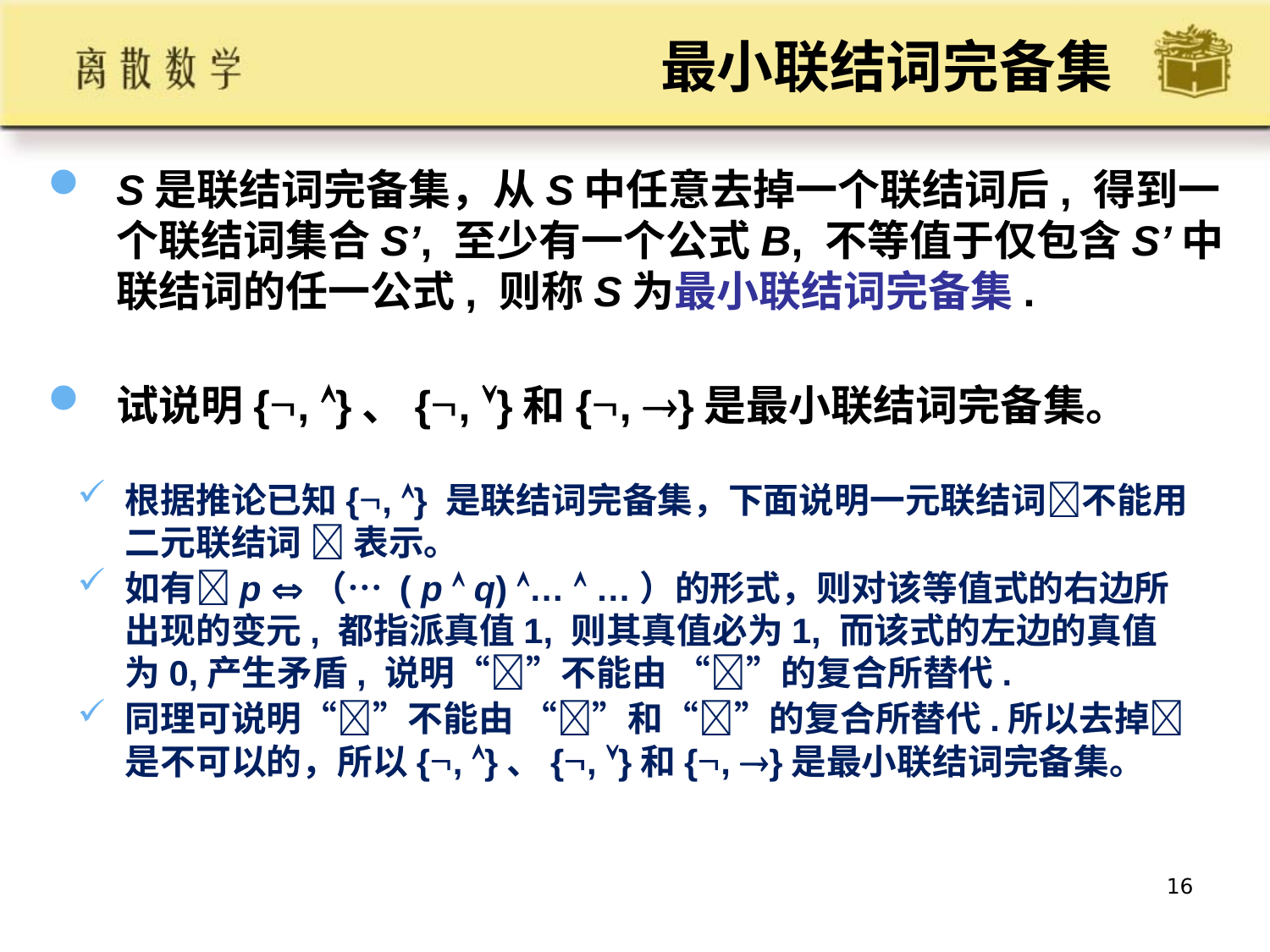

# 最小联结词完备集
S是联结词完备集，从S中任意去掉一个联结词后, 得到一个联结词集合S’, 至少有一个公式B, 不等值于仅包含S’中联结词的任一公式, 则称S为最小联结词完备集.

试说明{¬, ∧}、{¬, ∨}和{¬, →}是最小联结词完备集。

根据推论已知{¬, ∧} 是联结词完备集，下面说明一元联结词¬不能用二元联结词 ∧ 表示。
如有¬p ⇔（… ( p ∧ q) ∧… ∧ …）的形式，则对该等值式的右边所出现的变元, 都指派真值1, 则其真值必为1, 而该式的左边的真值为0,产生矛盾, 说明“¬”不能由 “∧”的复合所替代.
同理可说明“¬”不能由 “∨”和“→”的复合所替代.所以去掉¬是不可以的，所以{¬, ∧}、{¬, ∨}和{¬, →}是最小联结词完备集。
16